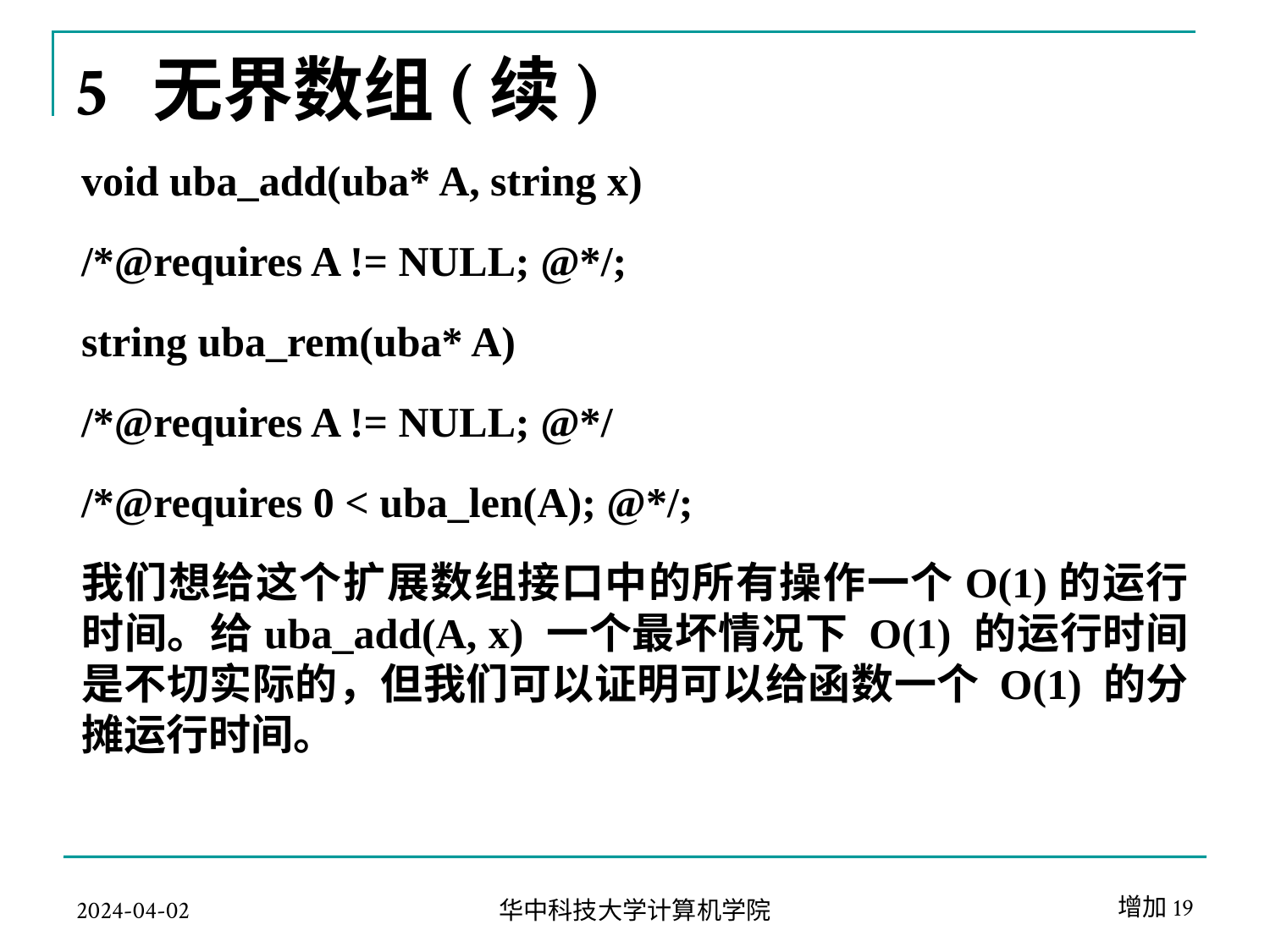

# 5  无界数组(续)
void uba_add(uba* A, string x)
/*@requires A != NULL; @*/;
string uba_rem(uba* A)
/*@requires A != NULL; @*/
/*@requires 0 < uba_len(A); @*/;
我们想给这个扩展数组接口中的所有操作一个O(1)的运行时间。给uba_add(A, x) 一个最坏情况下 O(1) 的运行时间是不切实际的，但我们可以证明可以给函数一个 O(1) 的分摊运行时间。

2024-04-02
增加19
华中科技大学计算机学院